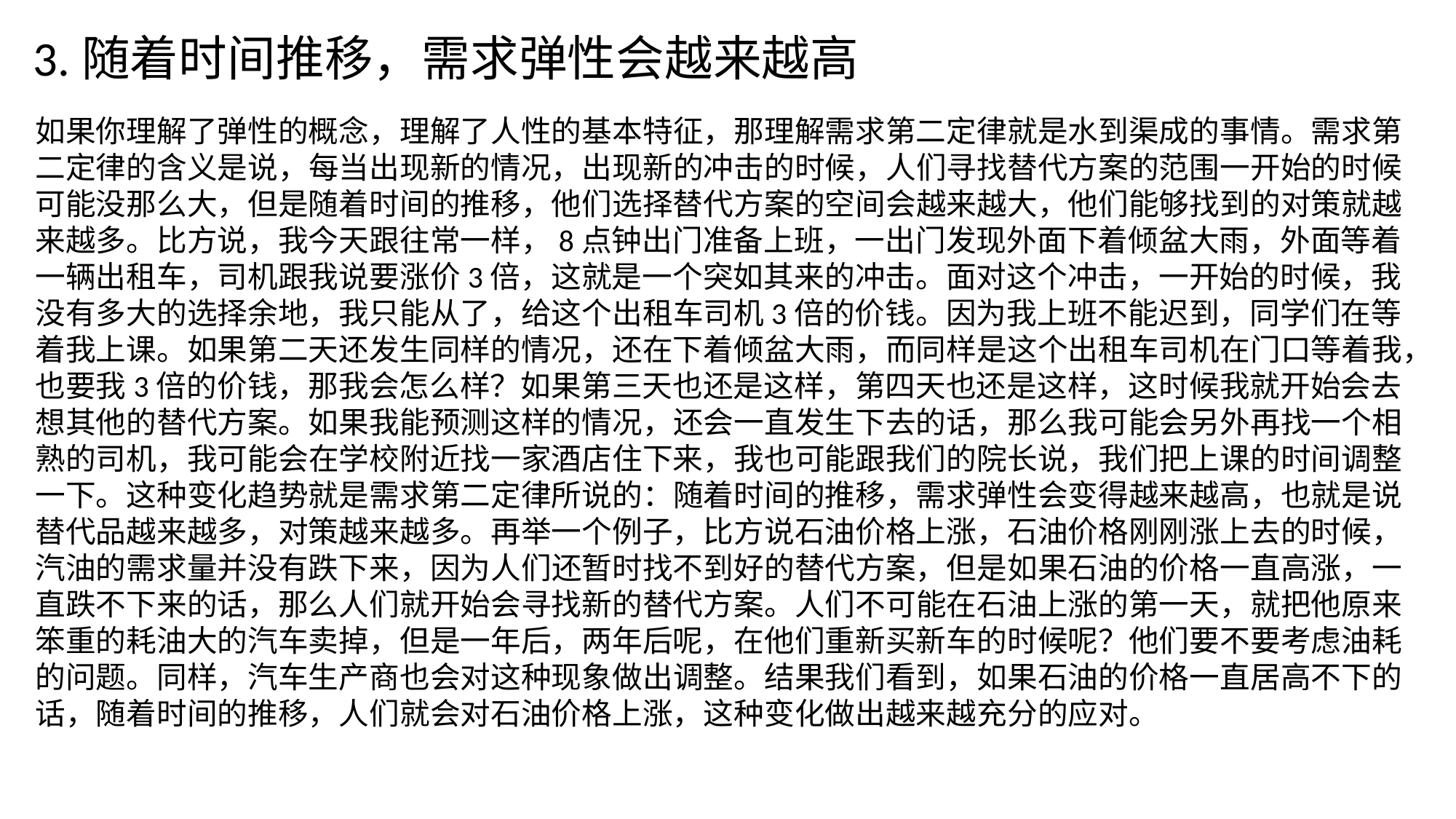

3.随着时间推移，需求弹性会越来越高
如果你理解了弹性的概念，理解了人性的基本特征，那理解需求第二定律就是水到渠成的事情。需求第二定律的含义是说，每当出现新的情况，出现新的冲击的时候，人们寻找替代方案的范围一开始的时候可能没那么大，但是随着时间的推移，他们选择替代方案的空间会越来越大，他们能够找到的对策就越来越多。比方说，我今天跟往常一样，8点钟出门准备上班，一出门发现外面下着倾盆大雨，外面等着一辆出租车，司机跟我说要涨价3倍，这就是一个突如其来的冲击。面对这个冲击，一开始的时候，我没有多大的选择余地，我只能从了，给这个出租车司机3倍的价钱。因为我上班不能迟到，同学们在等着我上课。如果第二天还发生同样的情况，还在下着倾盆大雨，而同样是这个出租车司机在门口等着我，也要我3倍的价钱，那我会怎么样？如果第三天也还是这样，第四天也还是这样，这时候我就开始会去想其他的替代方案。如果我能预测这样的情况，还会一直发生下去的话，那么我可能会另外再找一个相熟的司机，我可能会在学校附近找一家酒店住下来，我也可能跟我们的院长说，我们把上课的时间调整一下。这种变化趋势就是需求第二定律所说的：随着时间的推移，需求弹性会变得越来越高，也就是说替代品越来越多，对策越来越多。再举一个例子，比方说石油价格上涨，石油价格刚刚涨上去的时候，汽油的需求量并没有跌下来，因为人们还暂时找不到好的替代方案，但是如果石油的价格一直高涨，一直跌不下来的话，那么人们就开始会寻找新的替代方案。人们不可能在石油上涨的第一天，就把他原来笨重的耗油大的汽车卖掉，但是一年后，两年后呢，在他们重新买新车的时候呢？他们要不要考虑油耗的问题。同样，汽车生产商也会对这种现象做出调整。结果我们看到，如果石油的价格一直居高不下的话，随着时间的推移，人们就会对石油价格上涨，这种变化做出越来越充分的应对。